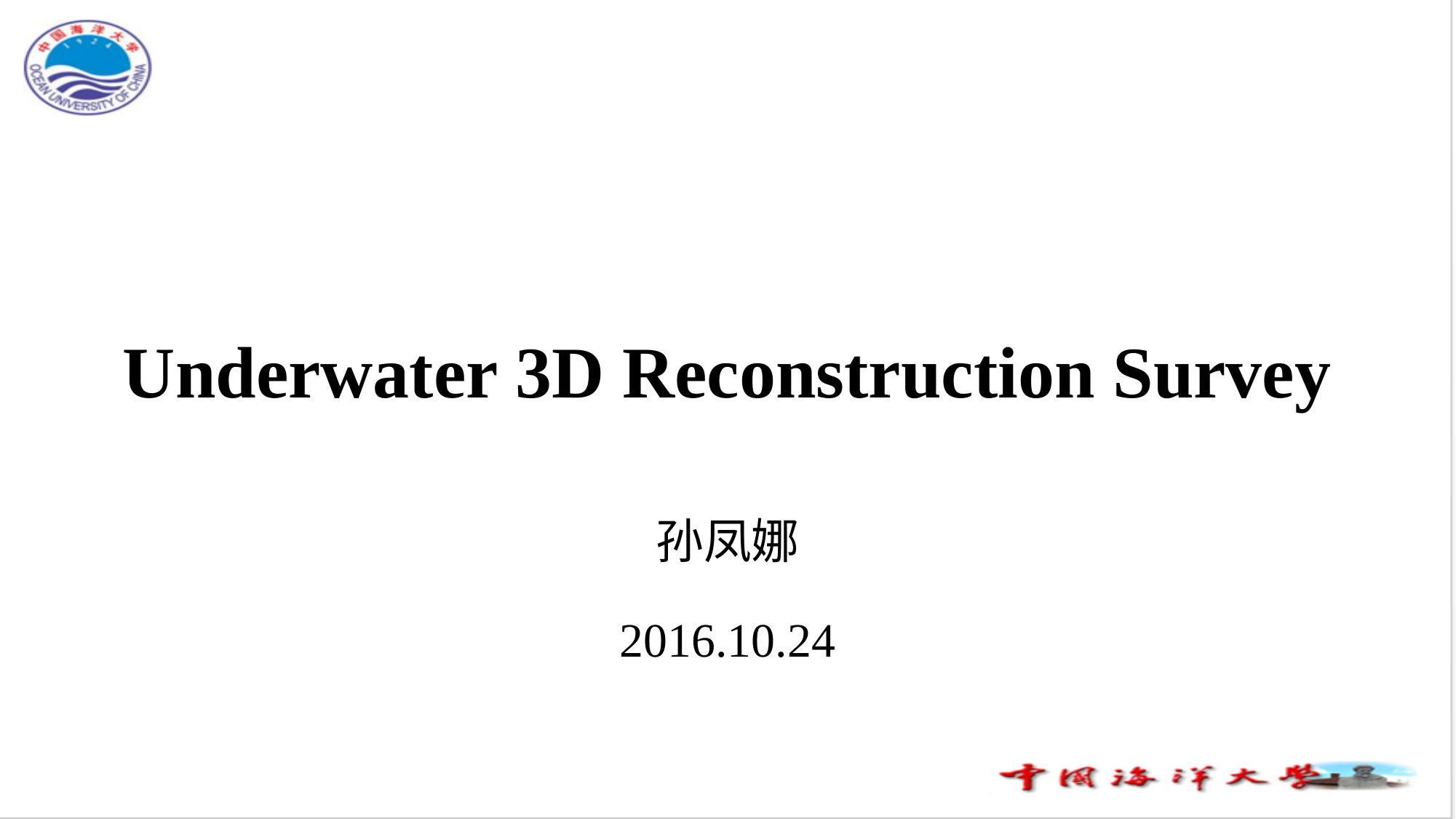

# Underwater 3D Reconstruction Survey

孙凤娜
2016.10.24